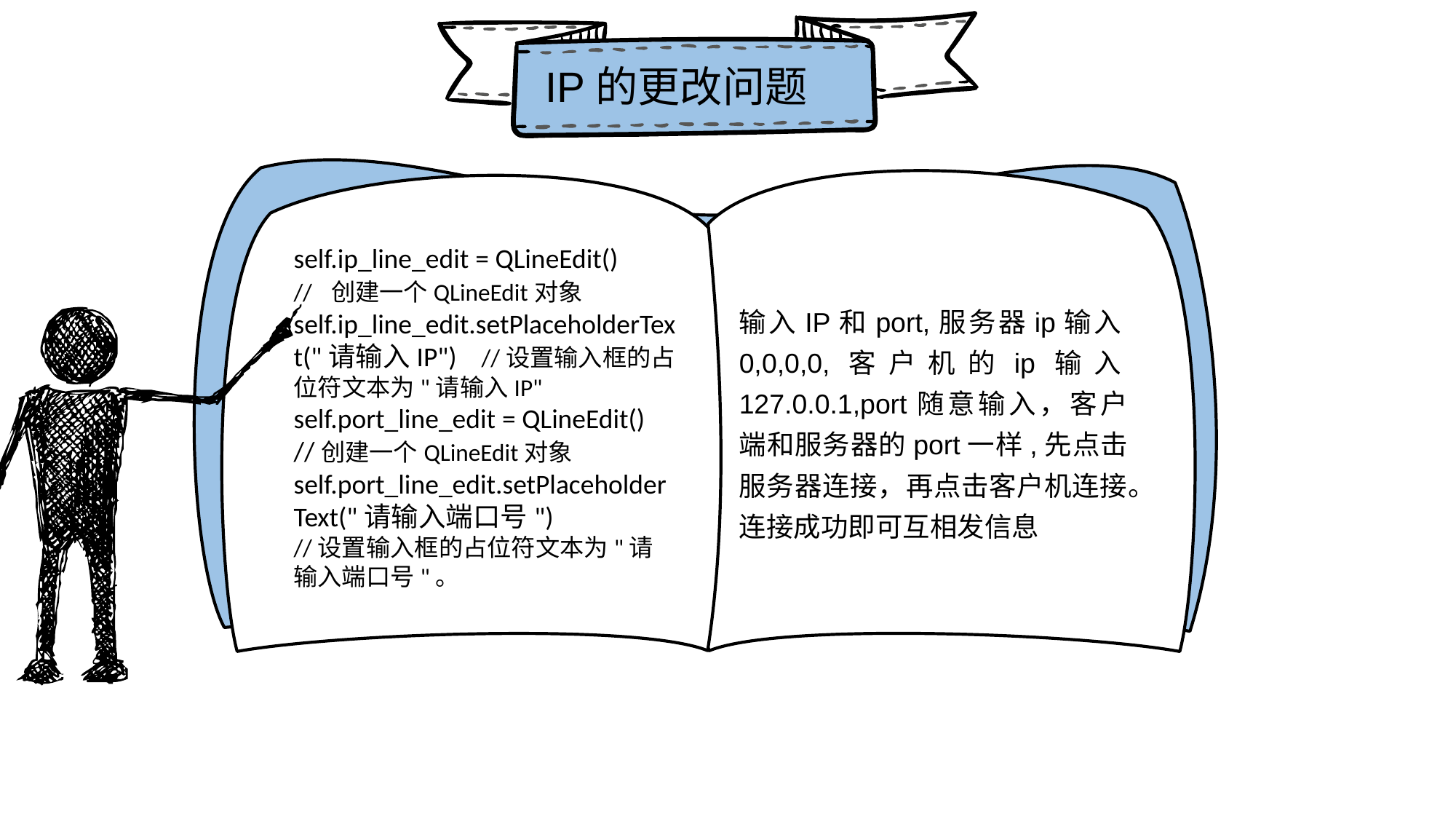

IP的更改问题

self.ip_line_edit = QLineEdit()
//  创建一个QLineEdit对象self.ip_line_edit.setPlaceholderText("请输入IP")    //设置输入框的占位符文本为"请输入IP"
self.port_line_edit = QLineEdit()
//创建一个QLineEdit对象self.port_line_edit.setPlaceholderText("请输入端口号")
//设置输入框的占位符文本为"请输入端口号"。

输入IP和port,服务器ip输入0,0,0,0,客户机的ip输入127.0.0.1,port随意输入，客户端和服务器的port一样,先点击服务器连接，再点击客户机连接。连接成功即可互相发信息